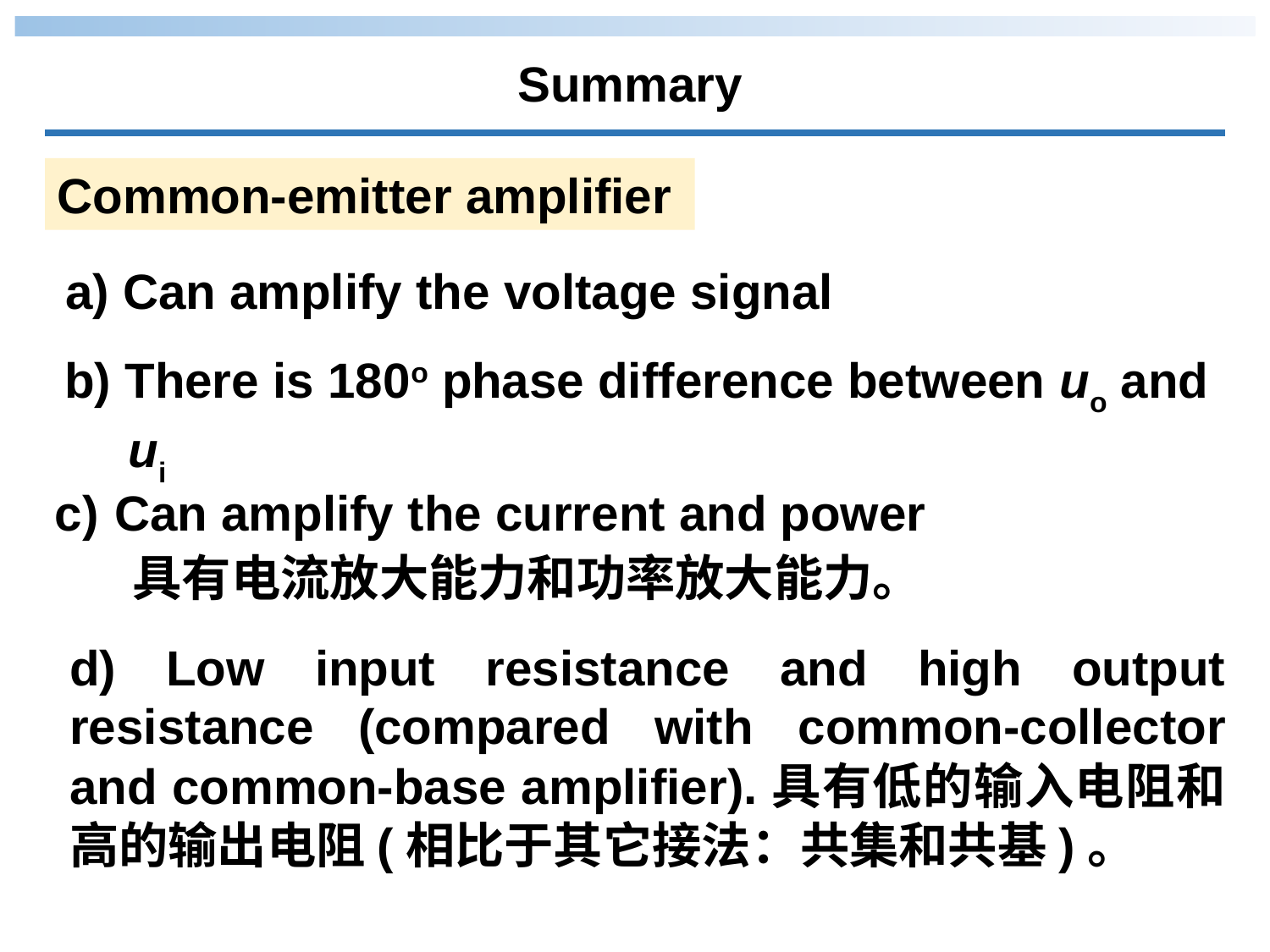

Summary

Common-emitter amplifier
a) Can amplify the voltage signal
b) There is 180o phase difference between uo and ui
c) Can amplify the current and power
具有电流放大能力和功率放大能力。
d) Low input resistance and high output resistance (compared with common-collector and common-base amplifier).具有低的输入电阻和高的输出电阻(相比于其它接法：共集和共基)。